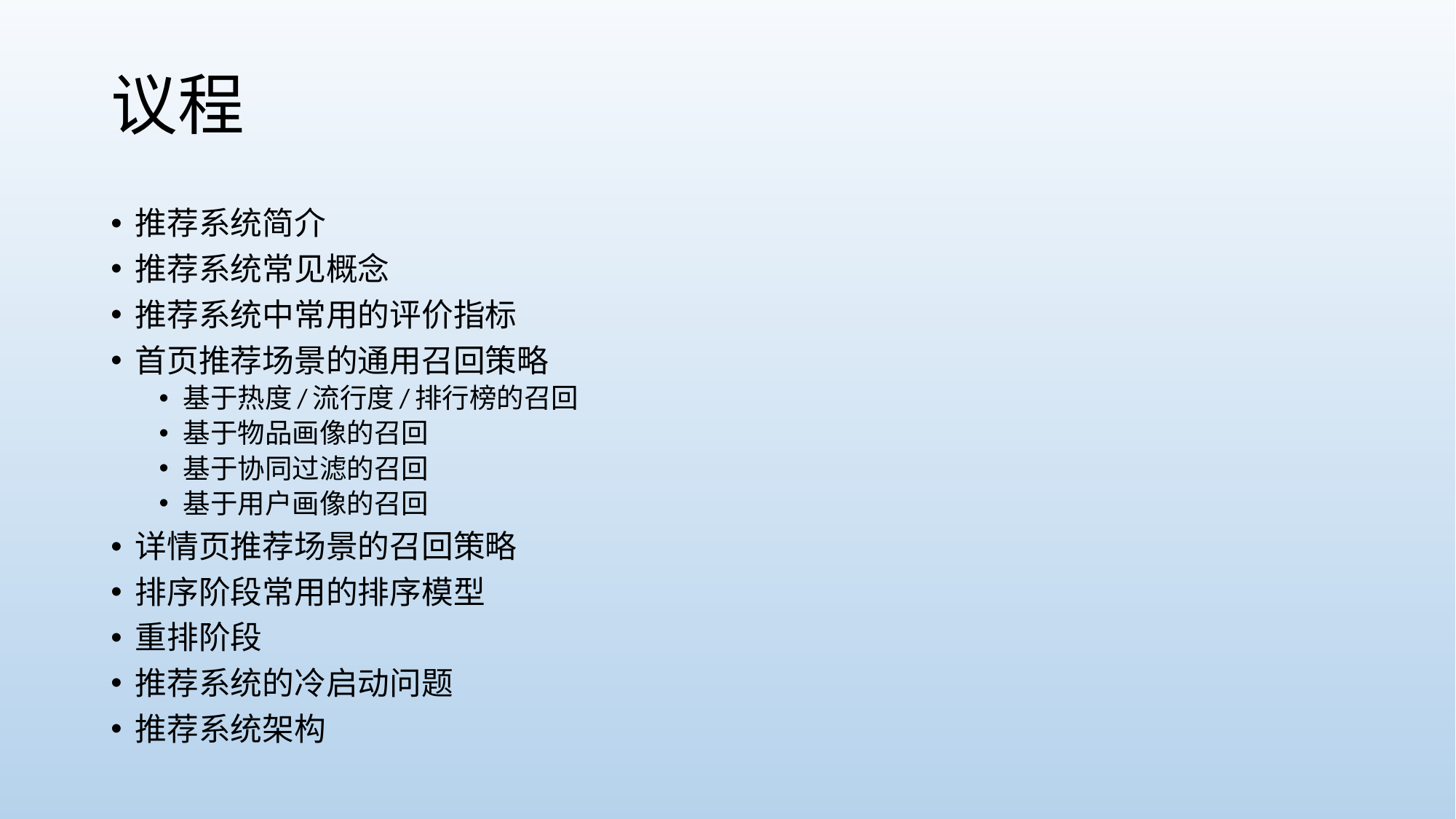

# 议程
推荐系统简介
推荐系统常见概念
推荐系统中常用的评价指标
首页推荐场景的通用召回策略
基于热度/流行度/排行榜的召回
基于物品画像的召回
基于协同过滤的召回
基于用户画像的召回
详情页推荐场景的召回策略
排序阶段常用的排序模型
重排阶段
推荐系统的冷启动问题
推荐系统架构